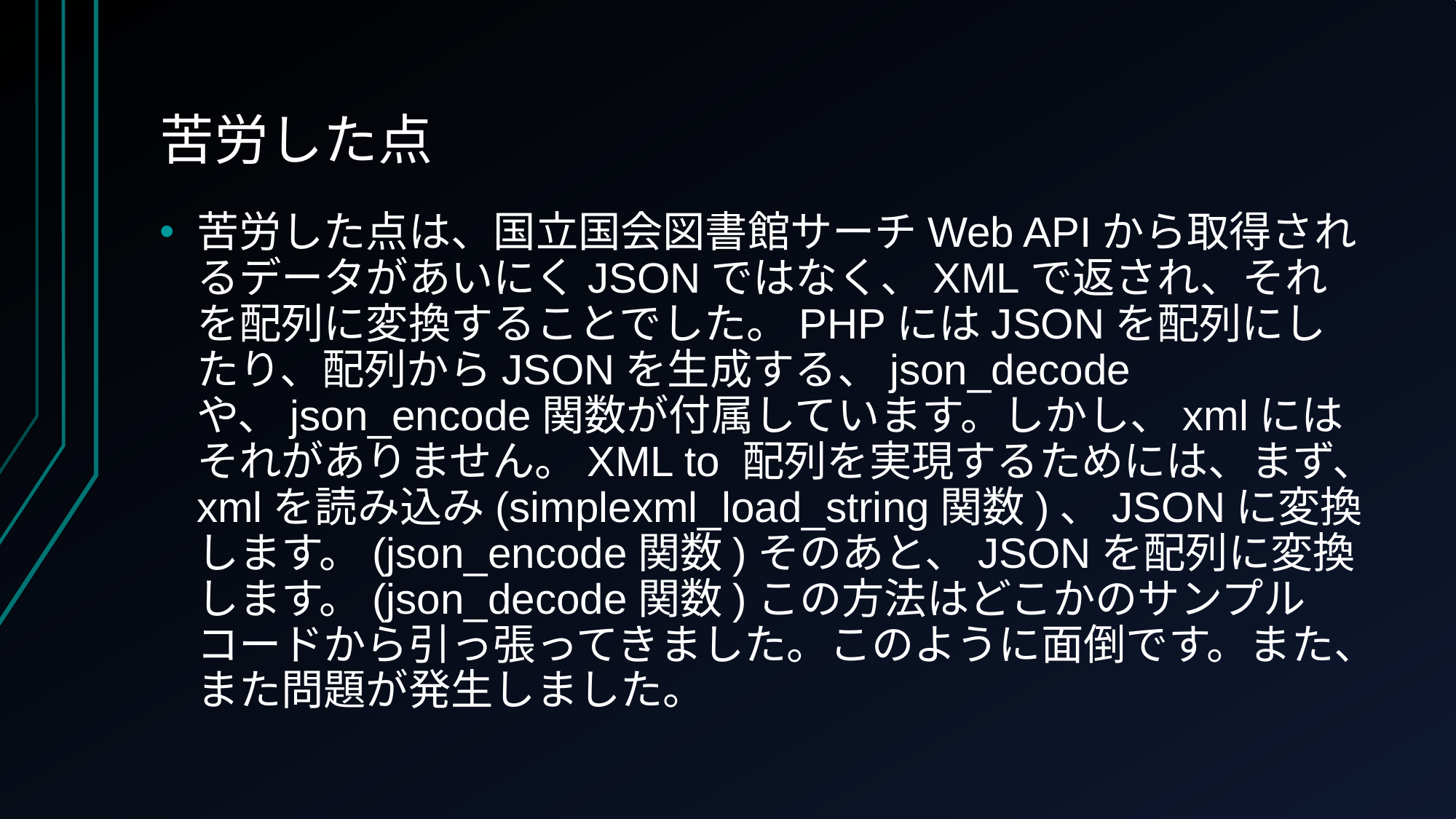

# 苦労した点
苦労した点は、国立国会図書館サーチWeb APIから取得されるデータがあいにくJSONではなく、XMLで返され、それを配列に変換することでした。PHPにはJSONを配列にしたり、配列からJSONを生成する、json_decodeや、json_encode関数が付属しています。しかし、xmlにはそれがありません。XML to 配列を実現するためには、まず、xmlを読み込み(simplexml_load_string関数)、JSONに変換します。(json_encode関数)そのあと、JSONを配列に変換します。(json_decode関数)この方法はどこかのサンプルコードから引っ張ってきました。このように面倒です。また、また問題が発生しました。